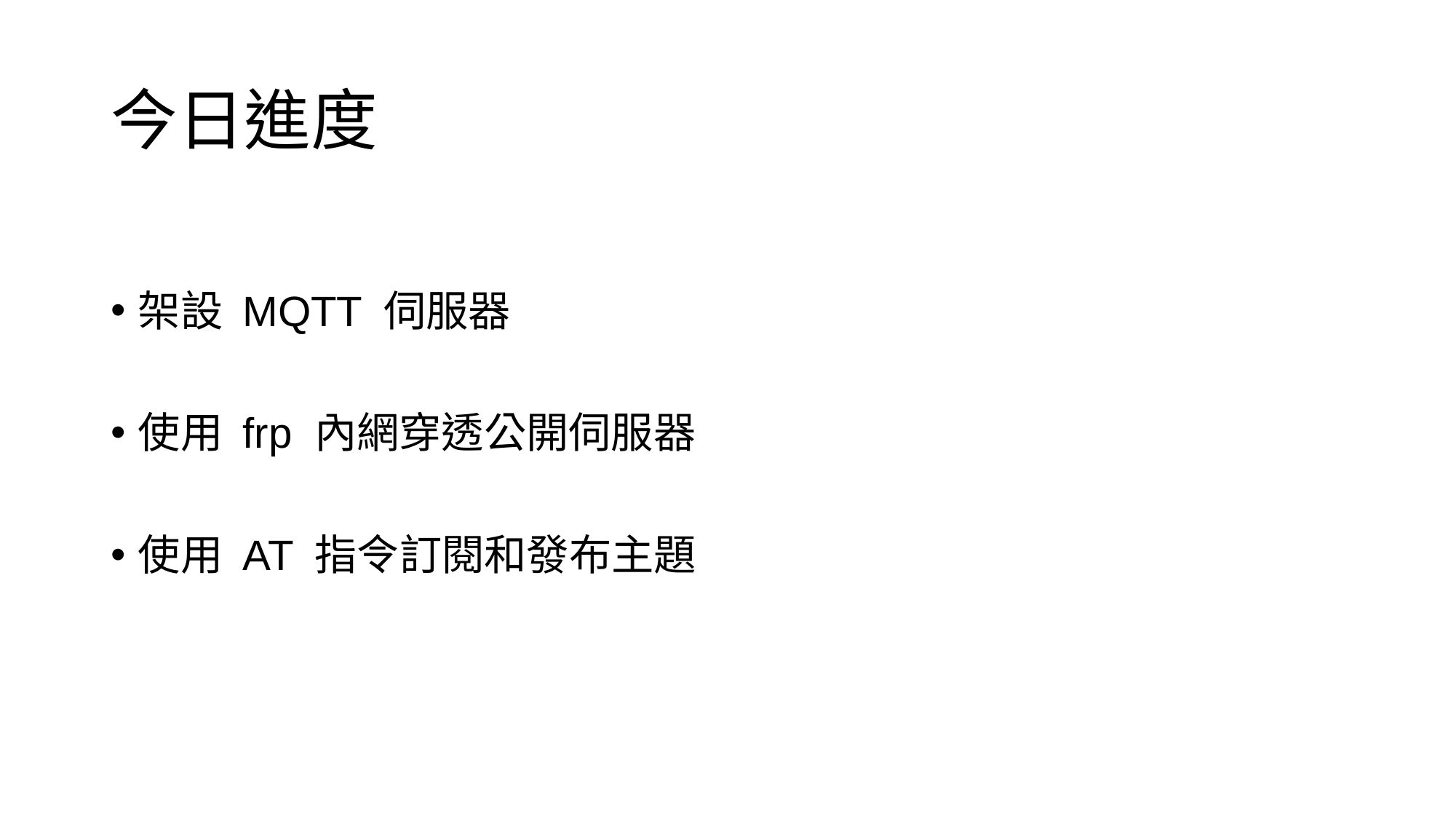

# 今日進度

架設 MQTT 伺服器

使用 frp 內網穿透公開伺服器

使用 AT 指令訂閱和發布主題